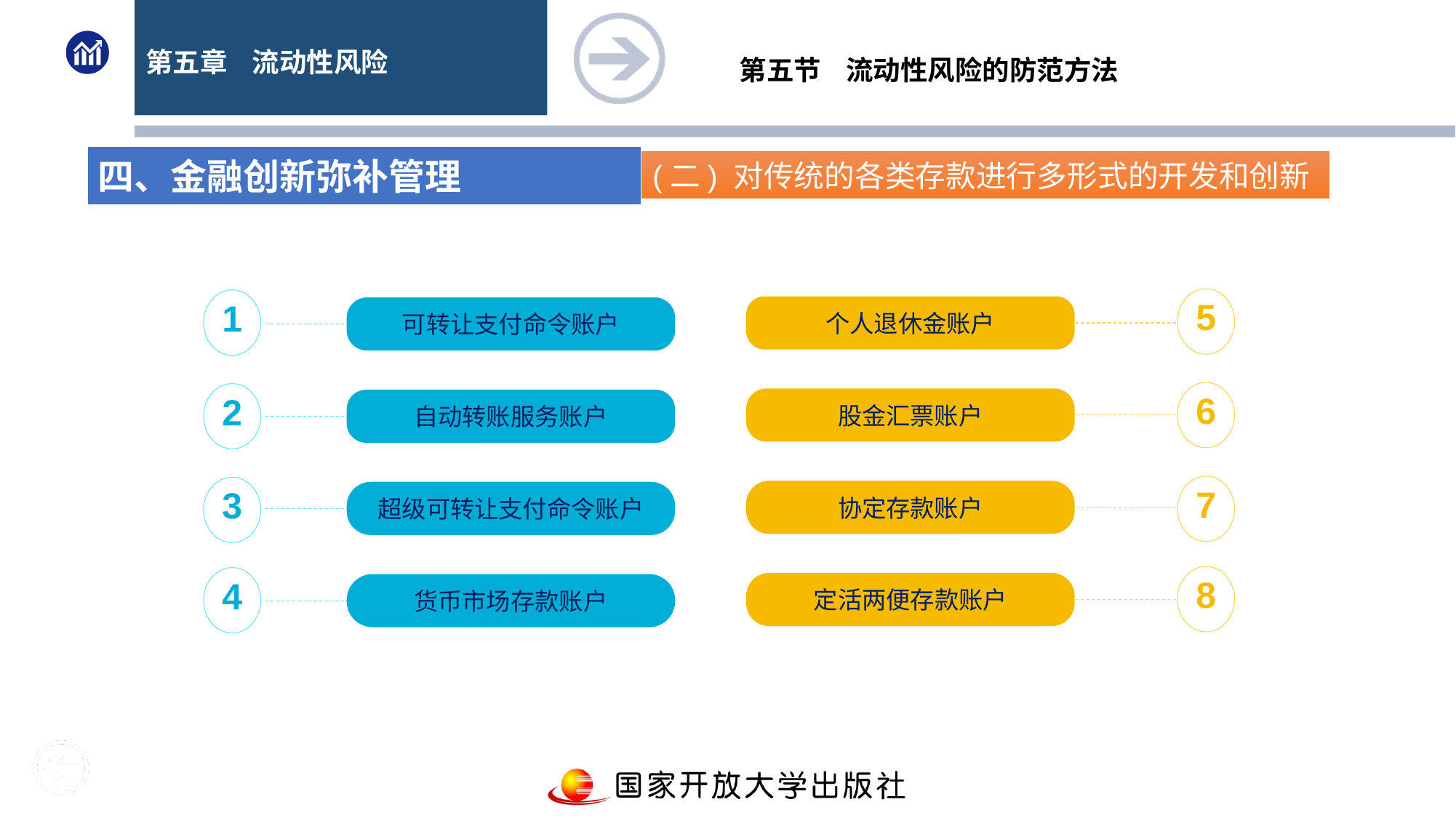

第五节    流动性风险的防范方法
第五章    流动性风险
四、金融创新弥补管理
(二) 对传统的各类存款进行多形式的开发和创新
5
1
个人退休金账户
可转让支付命令账户
6
2
股金汇票账户
自动转账服务账户
7
3
协定存款账户
超级可转让支付命令账户
8
4
定活两便存款账户
货币市场存款账户